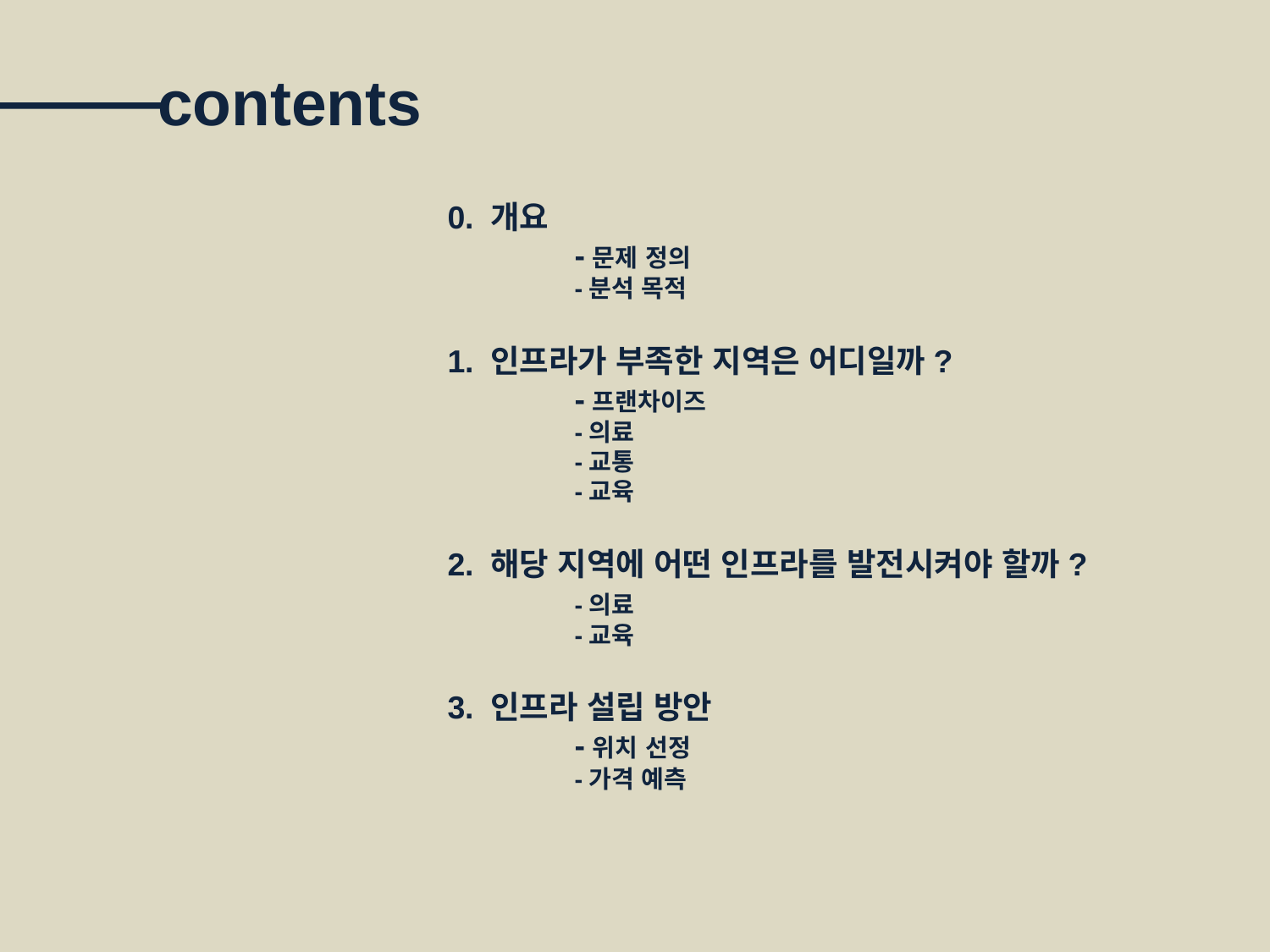

contents

0. 개요
	-문제 정의
	-분석 목적

1. 인프라가 부족한 지역은 어디일까?
	-프랜차이즈
	-의료
	-교통
	-교육

2. 해당 지역에 어떤 인프라를 발전시켜야 할까?
	-의료
	-교육

3. 인프라 설립 방안
	-위치 선정
	-가격 예측